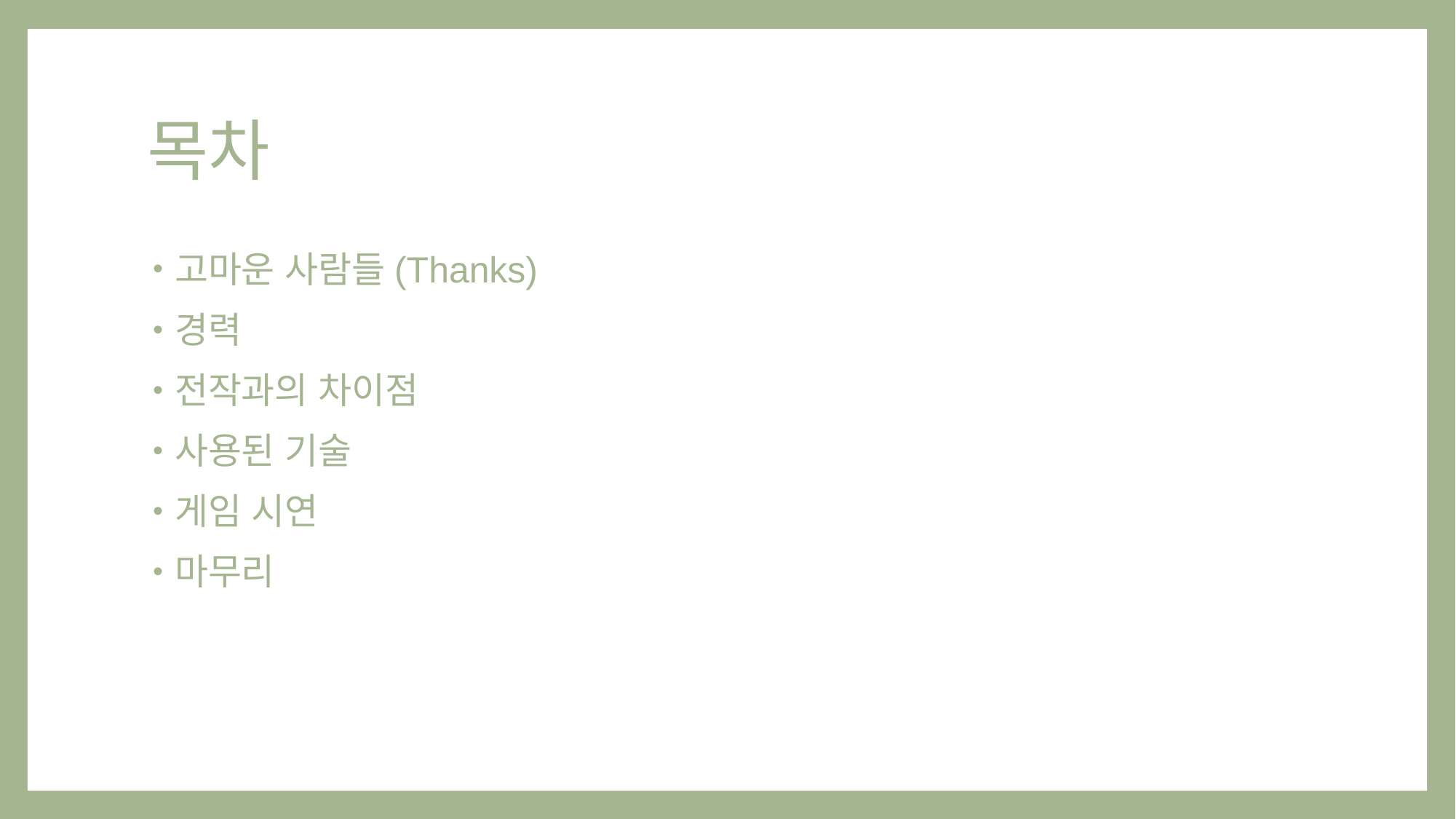

# 목차
고마운 사람들(Thanks)
경력
전작과의 차이점
사용된 기술
게임 시연
마무리